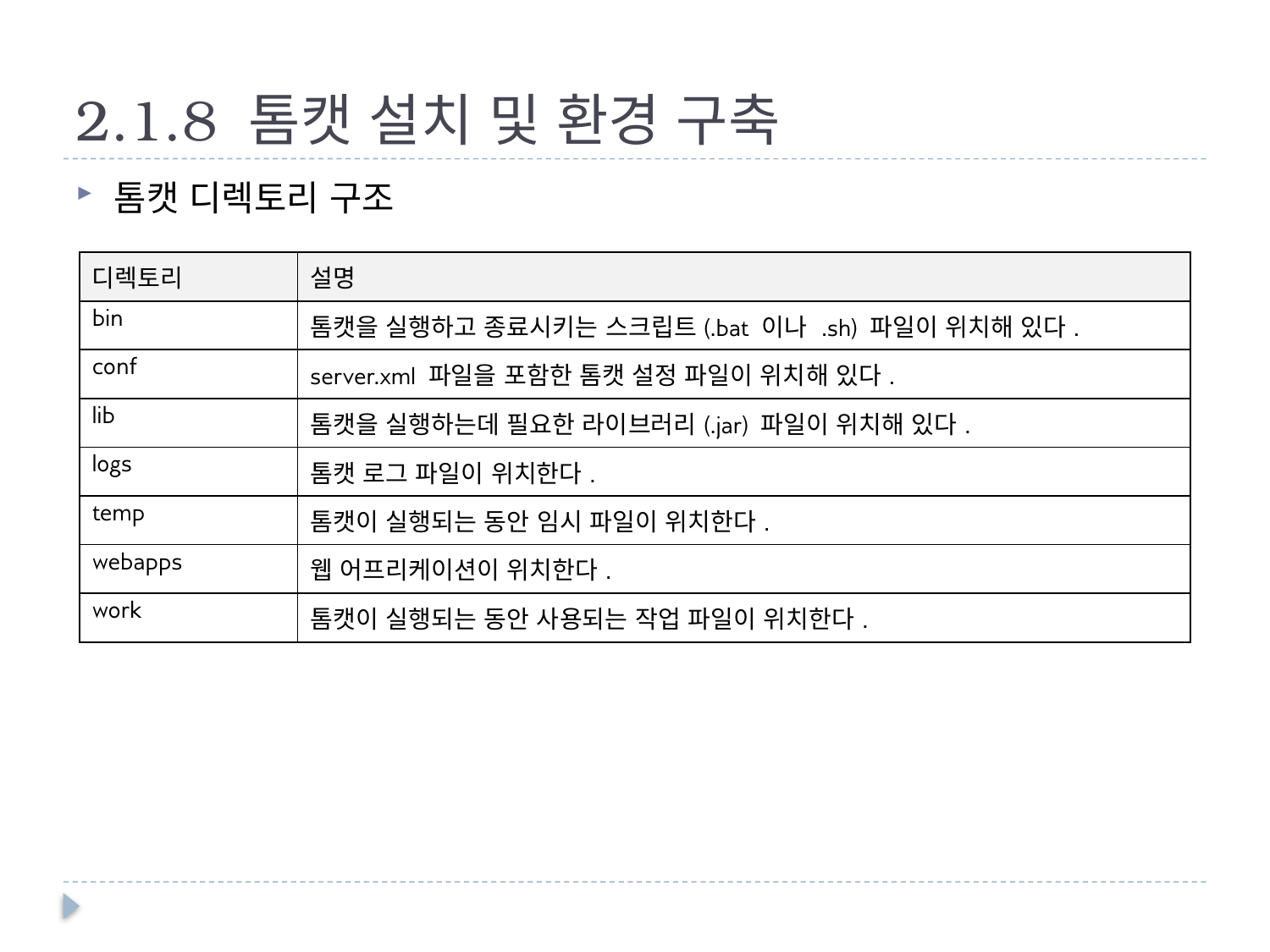

# 2.1.8 톰캣 설치 및 환경 구축
톰캣 디렉토리 구조
| 디렉토리 | 설명 |
| --- | --- |
| bin | 톰캣을 실행하고 종료시키는 스크립트(.bat 이나 .sh) 파일이 위치해 있다. |
| conf | server.xml 파일을 포함한 톰캣 설정 파일이 위치해 있다. |
| lib | 톰캣을 실행하는데 필요한 라이브러리(.jar) 파일이 위치해 있다. |
| logs | 톰캣 로그 파일이 위치한다. |
| temp | 톰캣이 실행되는 동안 임시 파일이 위치한다. |
| webapps | 웹 어프리케이션이 위치한다. |
| work | 톰캣이 실행되는 동안 사용되는 작업 파일이 위치한다. |